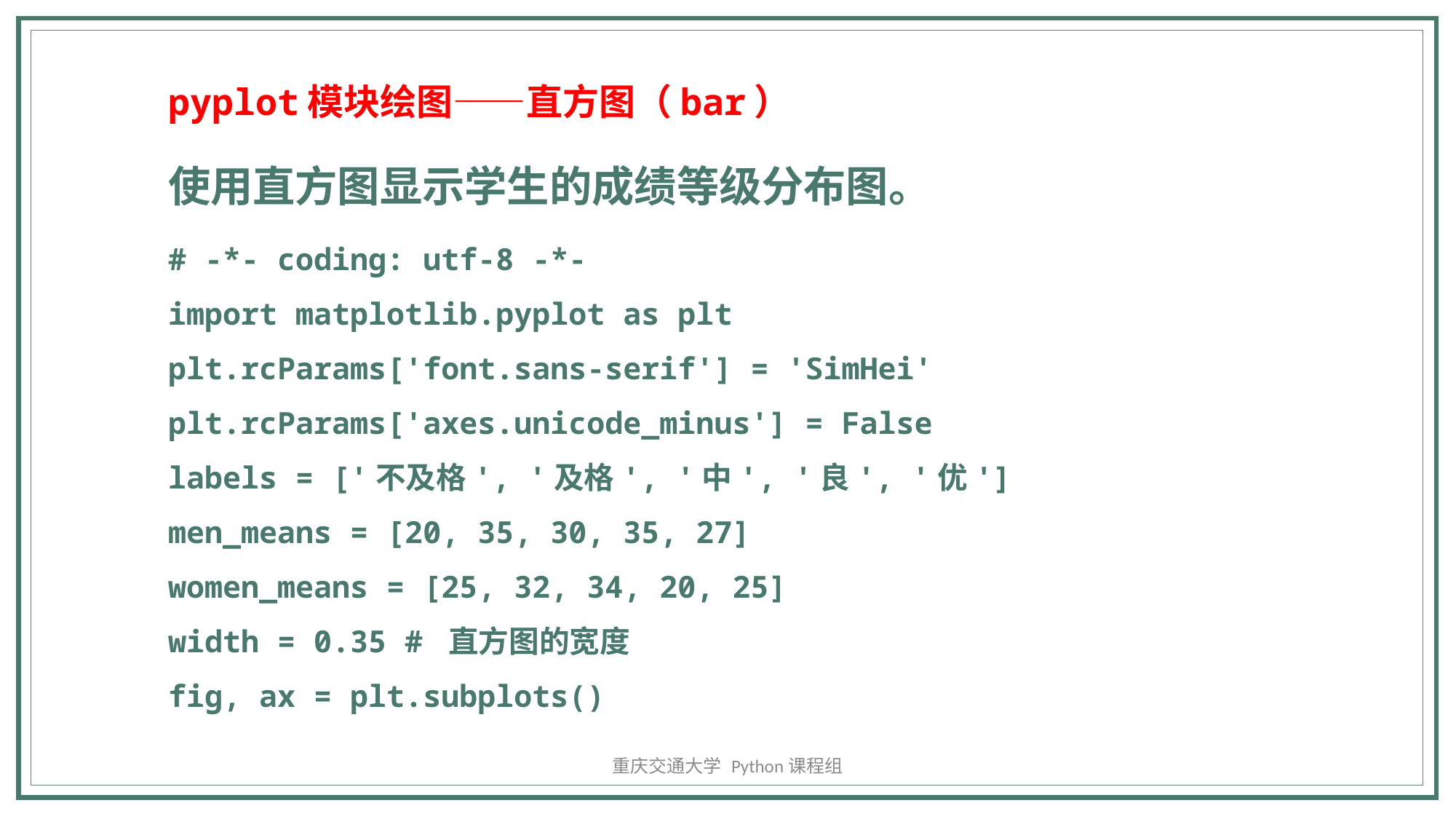

pyplot模块绘图——直方图（bar）
使用直方图显示学生的成绩等级分布图。
# -*- coding: utf-8 -*-
import matplotlib.pyplot as plt
plt.rcParams['font.sans-serif'] = 'SimHei'
plt.rcParams['axes.unicode_minus'] = False
labels = ['不及格', '及格', '中', '良', '优']
men_means = [20, 35, 30, 35, 27]
women_means = [25, 32, 34, 20, 25]
width = 0.35 # 直方图的宽度
fig, ax = plt.subplots()
重庆交通大学 Python课程组